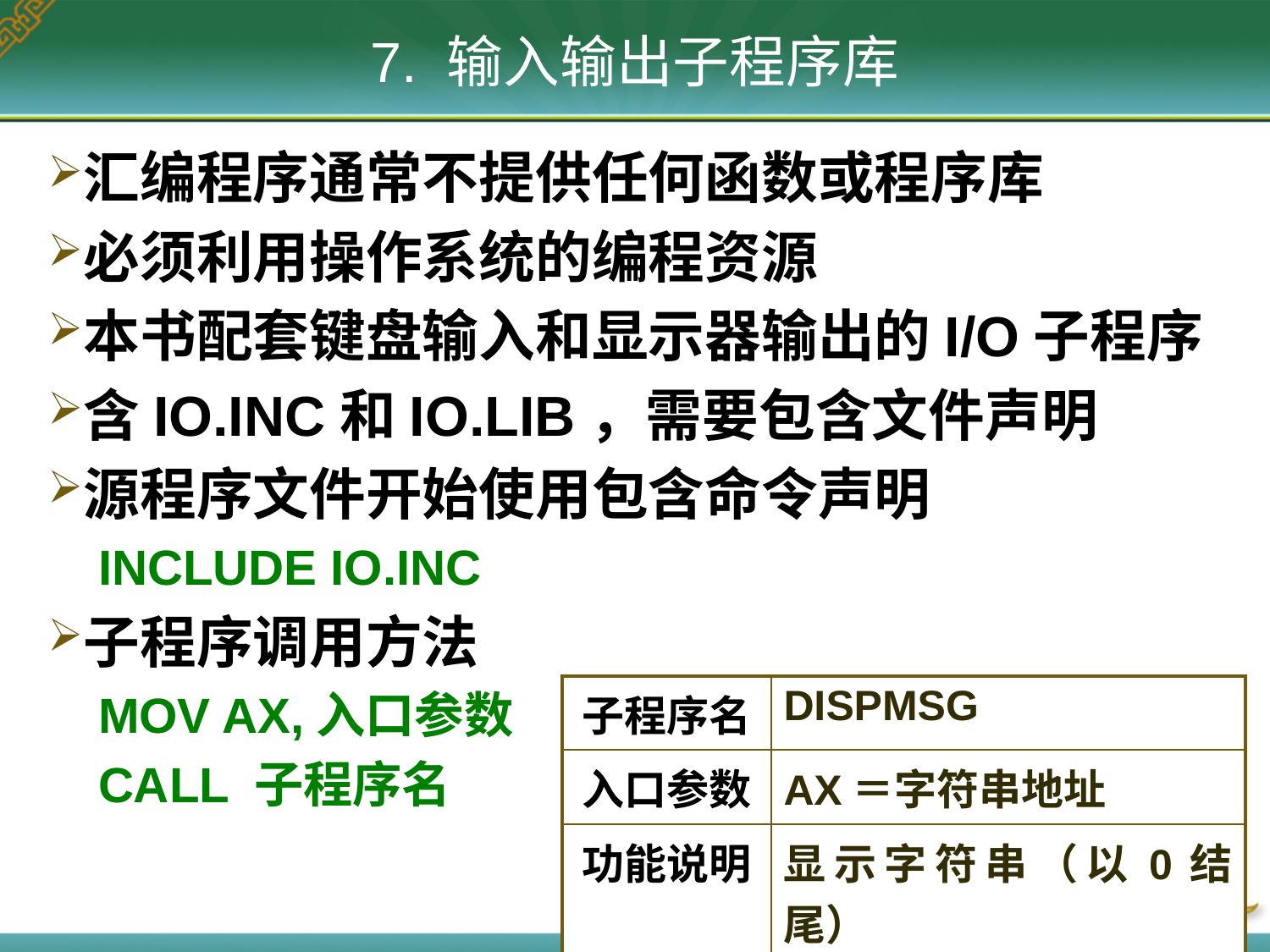

7. 输入输出子程序库
汇编程序通常不提供任何函数或程序库
必须利用操作系统的编程资源
本书配套键盘输入和显示器输出的I/O子程序
含IO.INC和IO.LIB，需要包含文件声明
源程序文件开始使用包含命令声明
INCLUDE IO.INC
子程序调用方法
MOV AX,入口参数
CALL 子程序名
| 子程序名 | DISPMSG |
| --- | --- |
| 入口参数 | AX＝字符串地址 |
| 功能说明 | 显示字符串（以0结尾） |